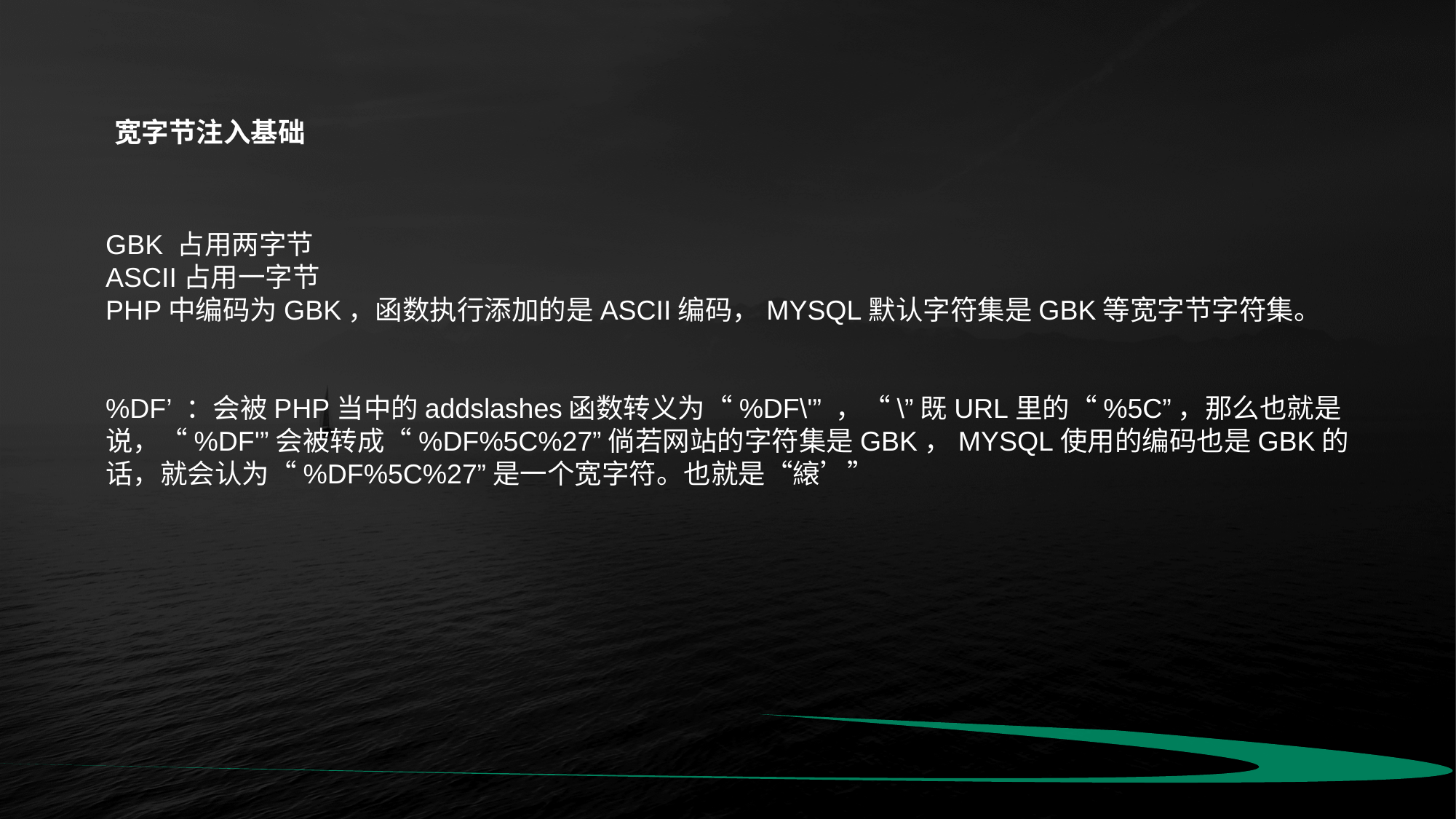

宽字节注入基础
GBK 占用两字节
ASCII占用一字节
PHP中编码为GBK，函数执行添加的是ASCII编码，MYSQL默认字符集是GBK等宽字节字符集。

%DF’ ：会被PHP当中的addslashes函数转义为“%DF\'” ，“\”既URL里的“%5C”，那么也就是说，“%DF'”会被转成“%DF%5C%27”倘若网站的字符集是GBK，MYSQL使用的编码也是GBK的话，就会认为“%DF%5C%27”是一个宽字符。也就是“縗’”